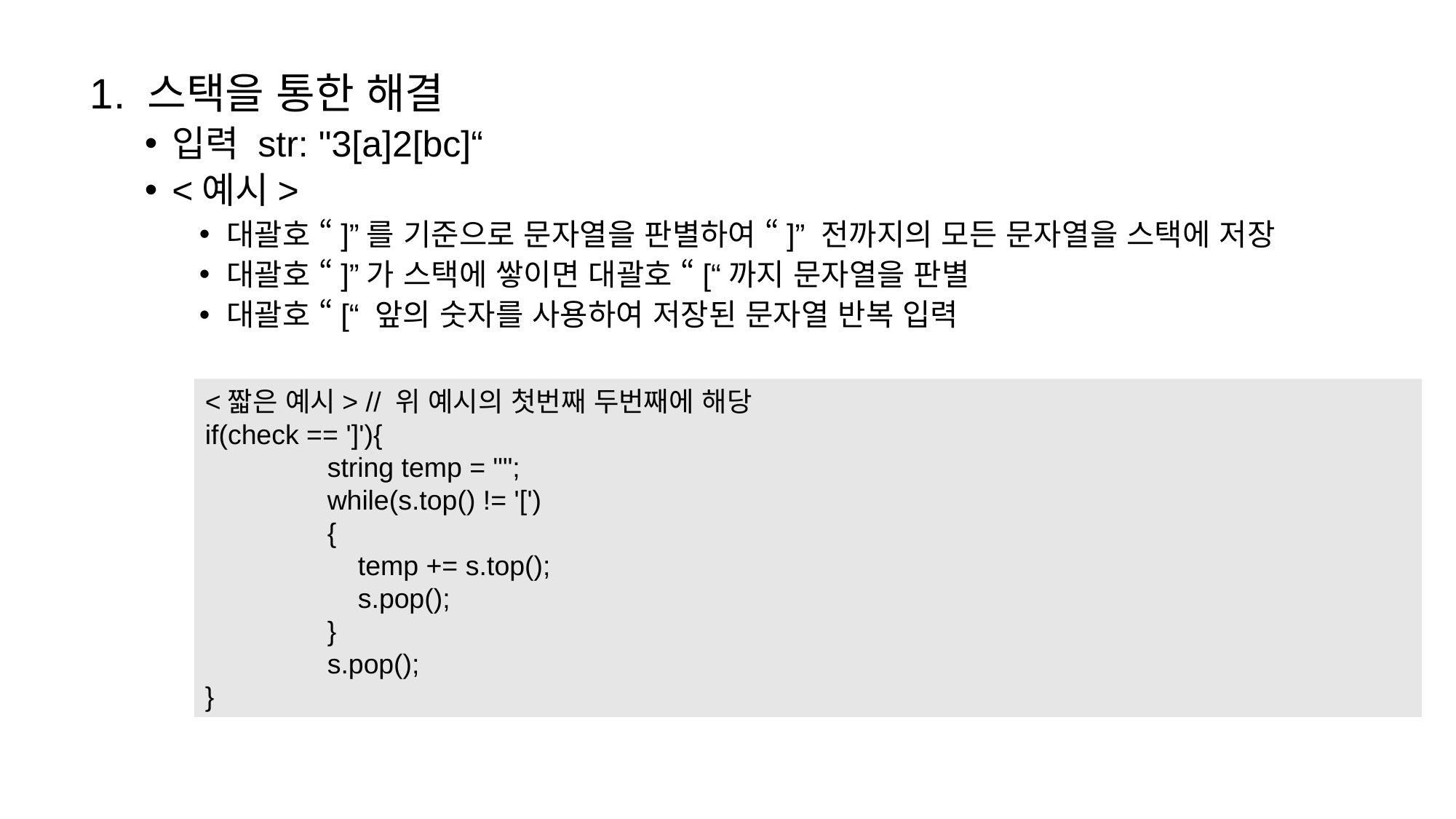

1. 스택을 통한 해결
입력 str: "3[a]2[bc]“
<예시>
대괄호 “]”를 기준으로 문자열을 판별하여 “]” 전까지의 모든 문자열을 스택에 저장
대괄호 “]”가 스택에 쌓이면 대괄호 “[“까지 문자열을 판별
대괄호 “[“ 앞의 숫자를 사용하여 저장된 문자열 반복 입력

<짧은 예시> // 위 예시의 첫번째 두번째에 해당
if(check == ']'){
                string temp = "";
                while(s.top() != '[')
                {
                    temp += s.top();
                    s.pop();
                }
                s.pop();
}